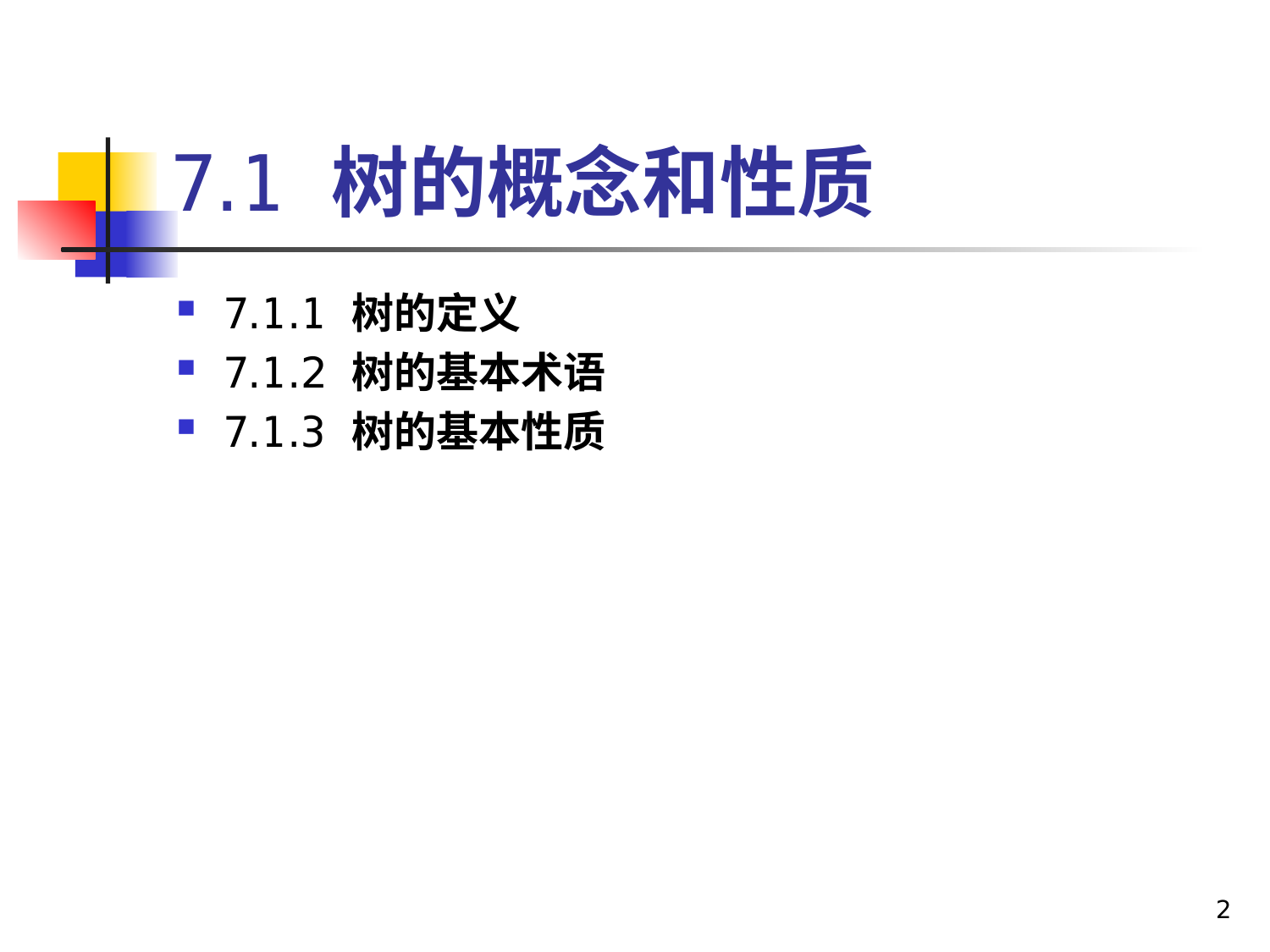

# 7.1 树的概念和性质
7.1.1 树的定义
7.1.2 树的基本术语
7.1.3 树的基本性质

2